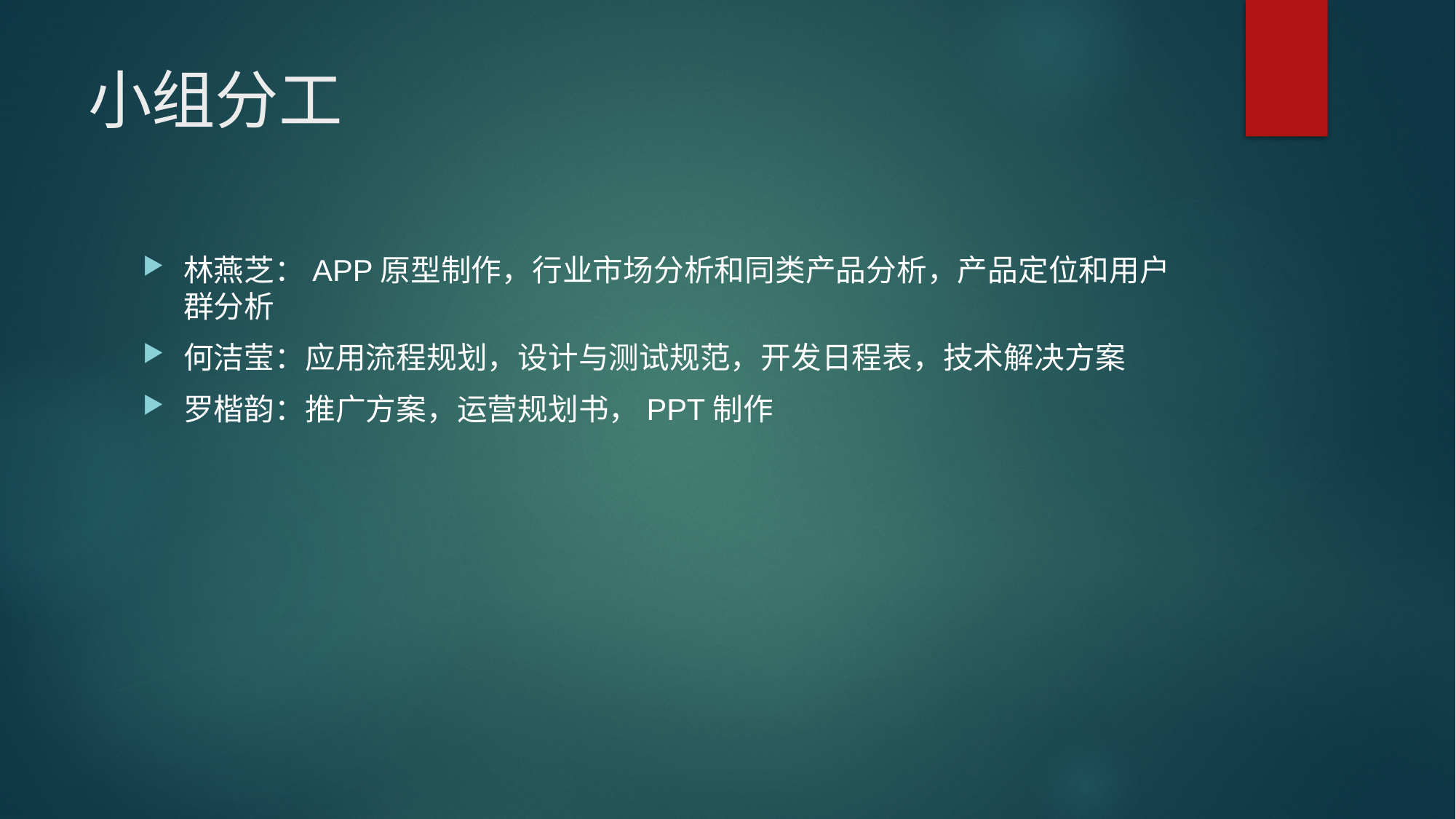

# 小组分工
林燕芝：APP原型制作，行业市场分析和同类产品分析，产品定位和用户群分析
何洁莹：应用流程规划，设计与测试规范，开发日程表，技术解决方案
罗楷韵：推广方案，运营规划书，PPT制作